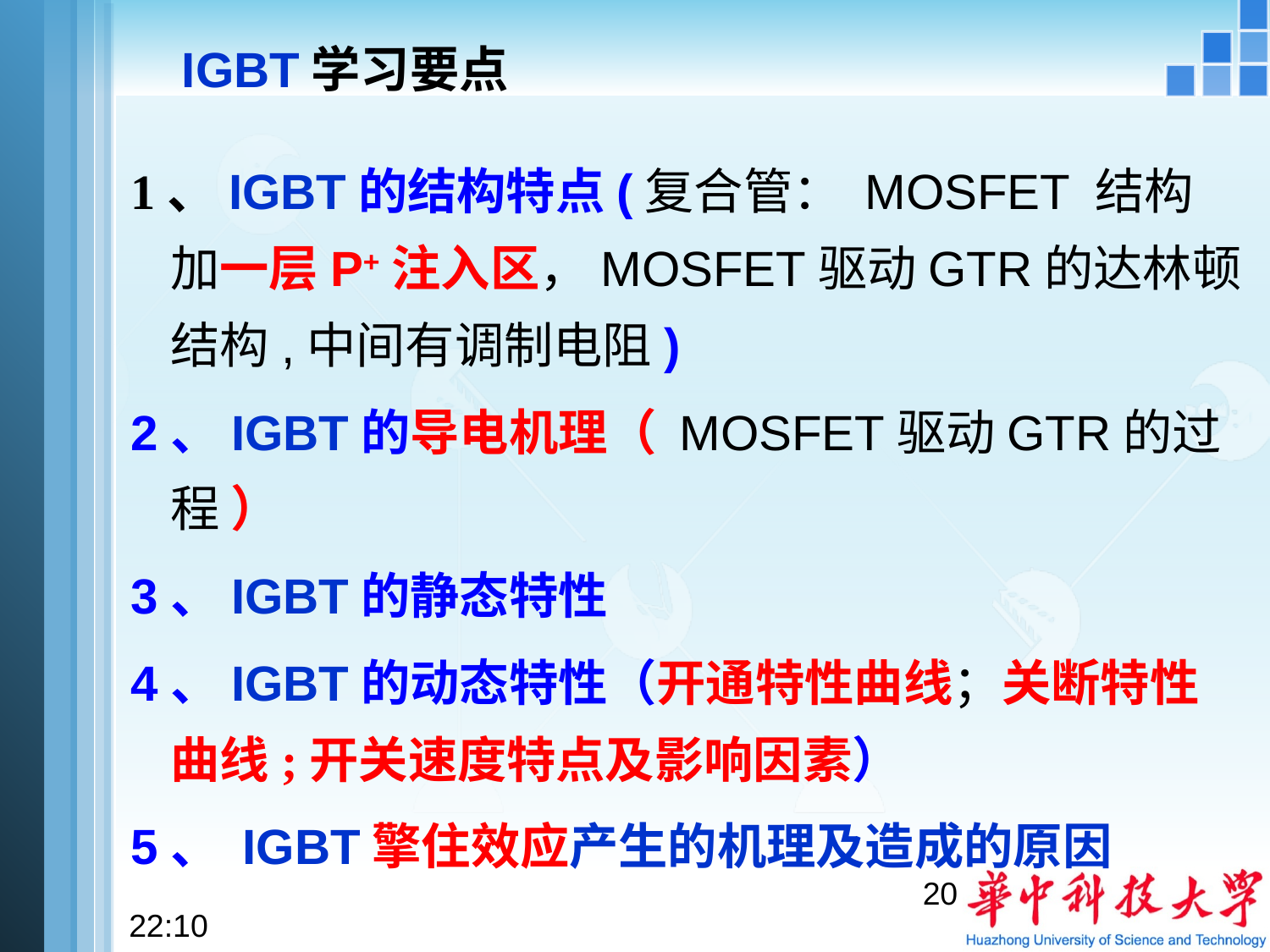

IGBT学习要点
1、IGBT的结构特点(复合管： MOSFET 结构加一层P+注入区，MOSFET驱动GTR的达林顿结构,中间有调制电阻)
2、IGBT的导电机理（ MOSFET驱动GTR的过程 ）
3、IGBT的静态特性
4、IGBT的动态特性（开通特性曲线；关断特性曲线;开关速度特点及影响因素）
5、 IGBT擎住效应产生的机理及造成的原因

20
22:10